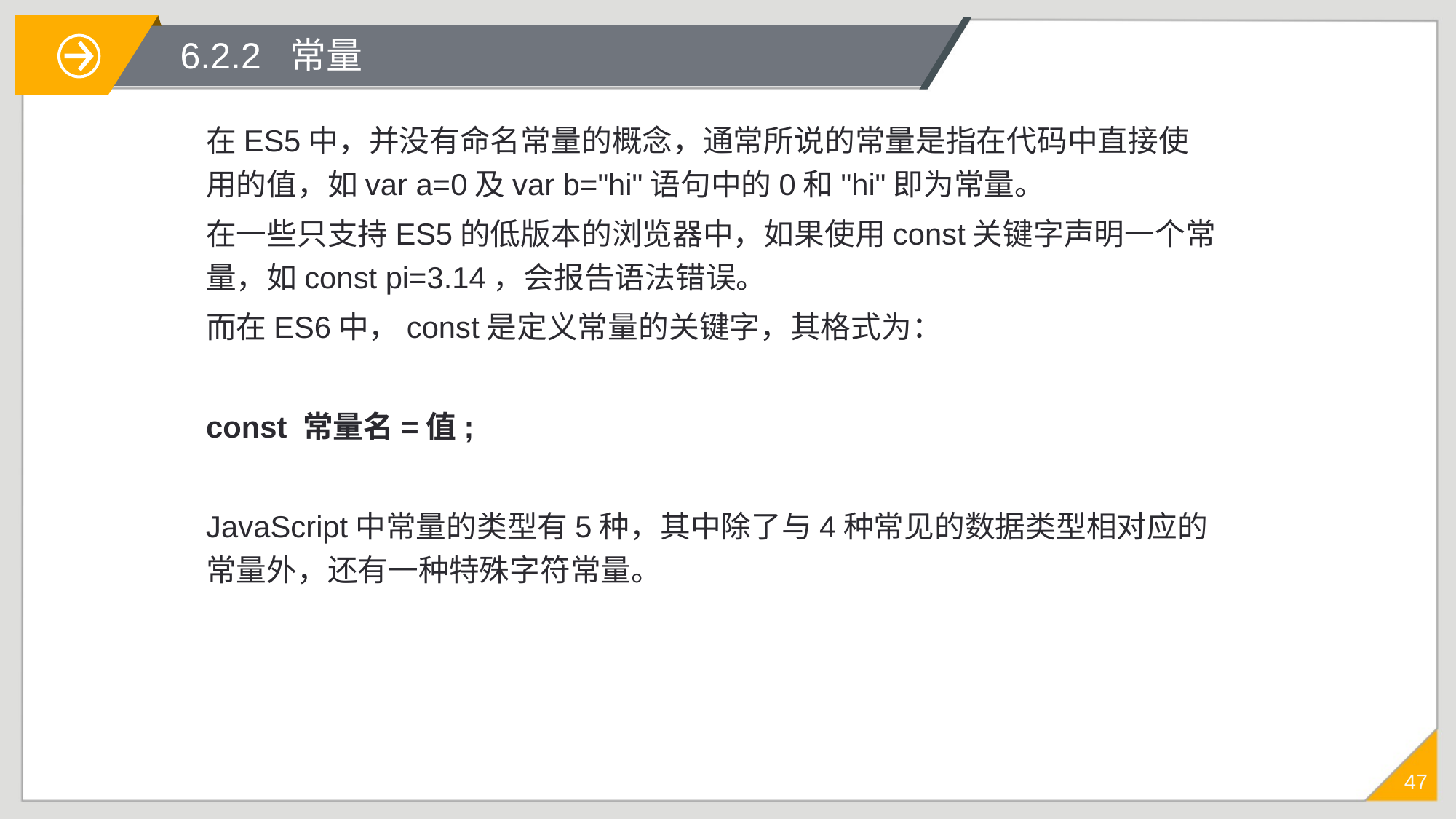

# 6.2.2  常量
在ES5中，并没有命名常量的概念，通常所说的常量是指在代码中直接使用的值，如var a=0及var b="hi"语句中的0和"hi"即为常量。
在一些只支持ES5的低版本的浏览器中，如果使用const关键字声明一个常量，如const pi=3.14，会报告语法错误。
而在ES6中，const是定义常量的关键字，其格式为：

const 常量名=值;

JavaScript中常量的类型有5种，其中除了与4种常见的数据类型相对应的常量外，还有一种特殊字符常量。